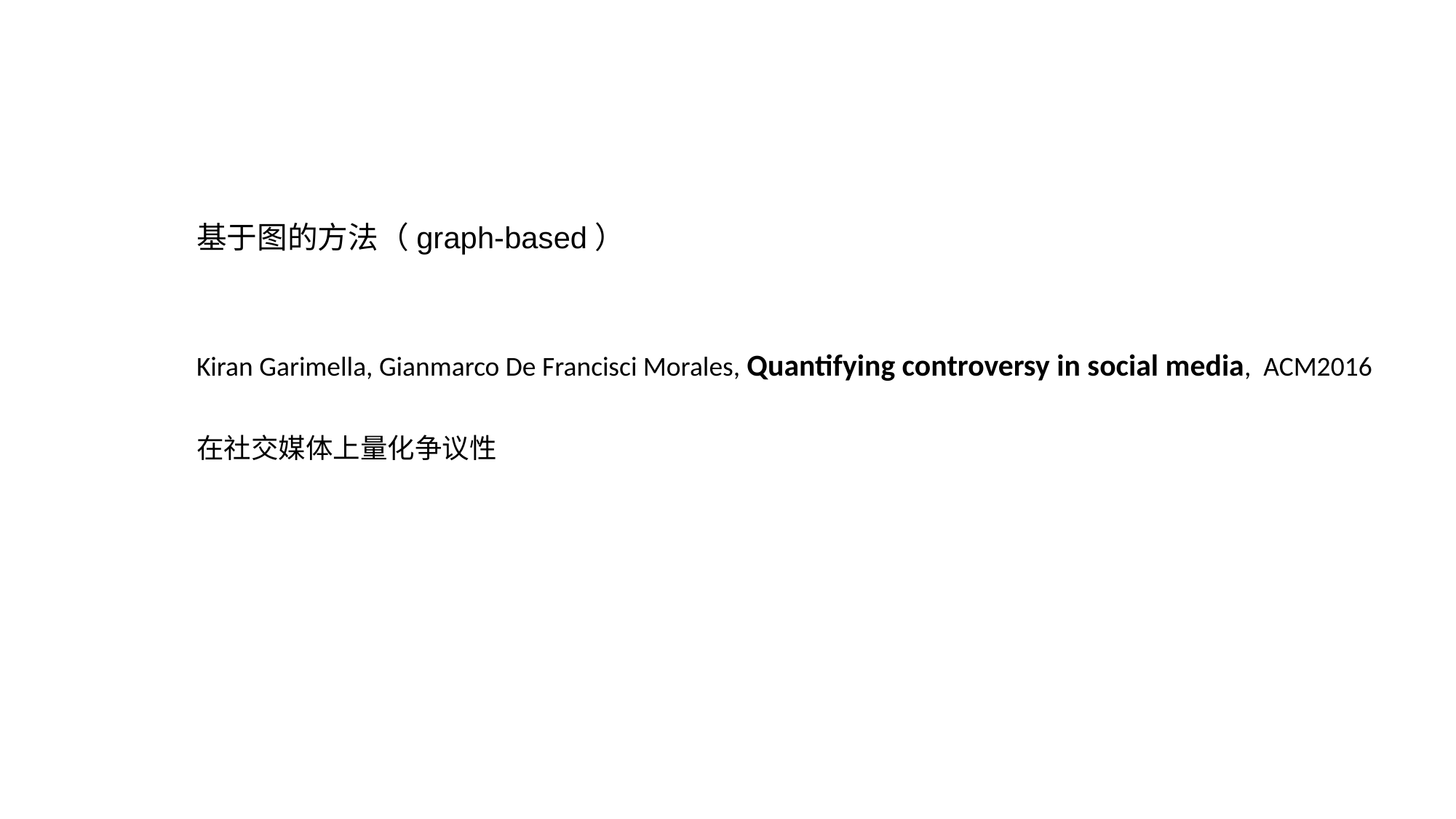

基于图的方法（graph-based）

Kiran Garimella, Gianmarco De Francisci Morales, Quantifying controversy in social media,  ACM2016

在社交媒体上量化争议性